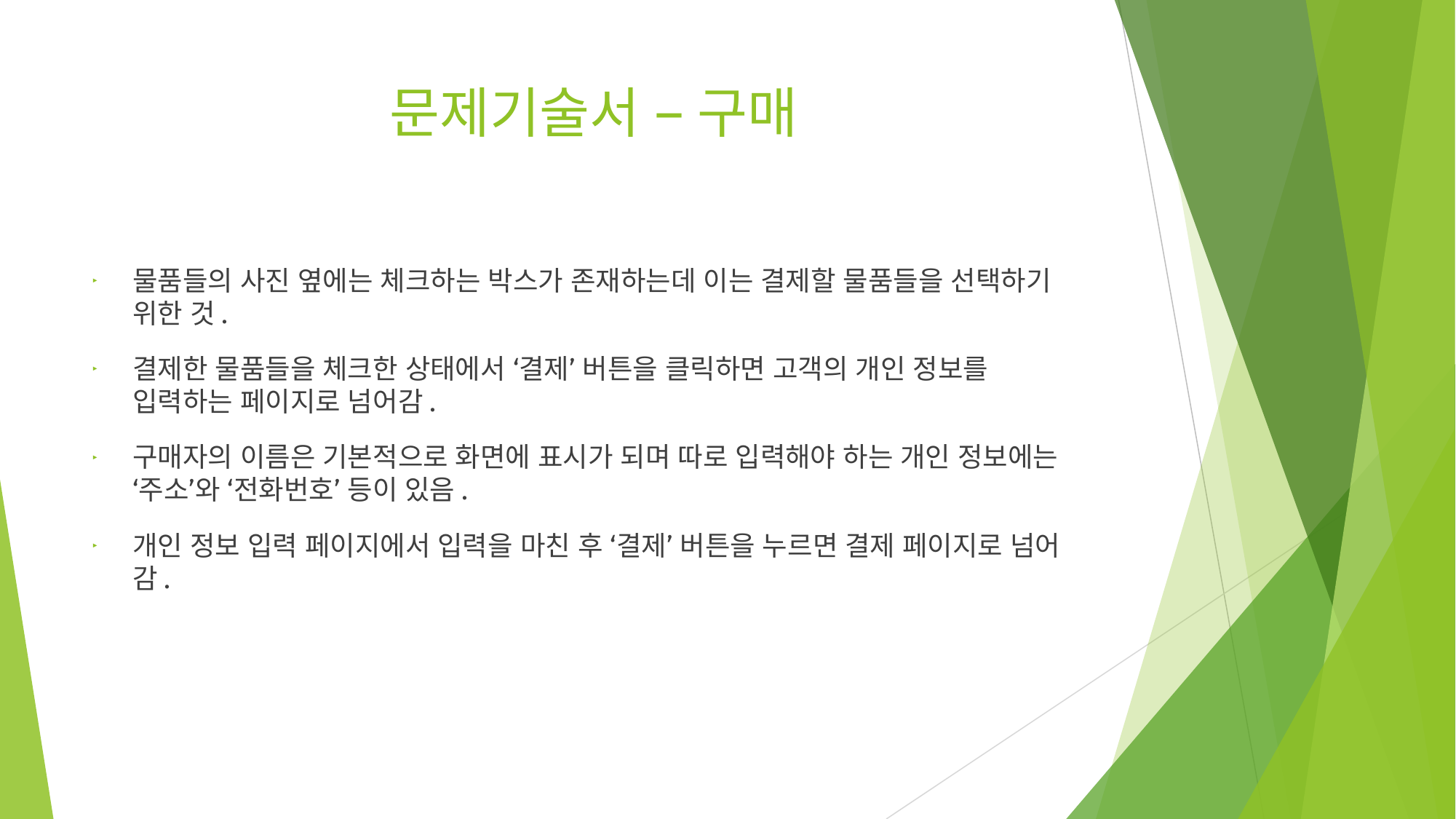

# 문제기술서 – 구매
물품들의 사진 옆에는 체크하는 박스가 존재하는데 이는 결제할 물품들을 선택하기 위한 것.
결제한 물품들을 체크한 상태에서 ‘결제’ 버튼을 클릭하면 고객의 개인 정보를 입력하는 페이지로 넘어감.
구매자의 이름은 기본적으로 화면에 표시가 되며 따로 입력해야 하는 개인 정보에는 ‘주소’와 ‘전화번호’ 등이 있음.
개인 정보 입력 페이지에서 입력을 마친 후 ‘결제’ 버튼을 누르면 결제 페이지로 넘어감.